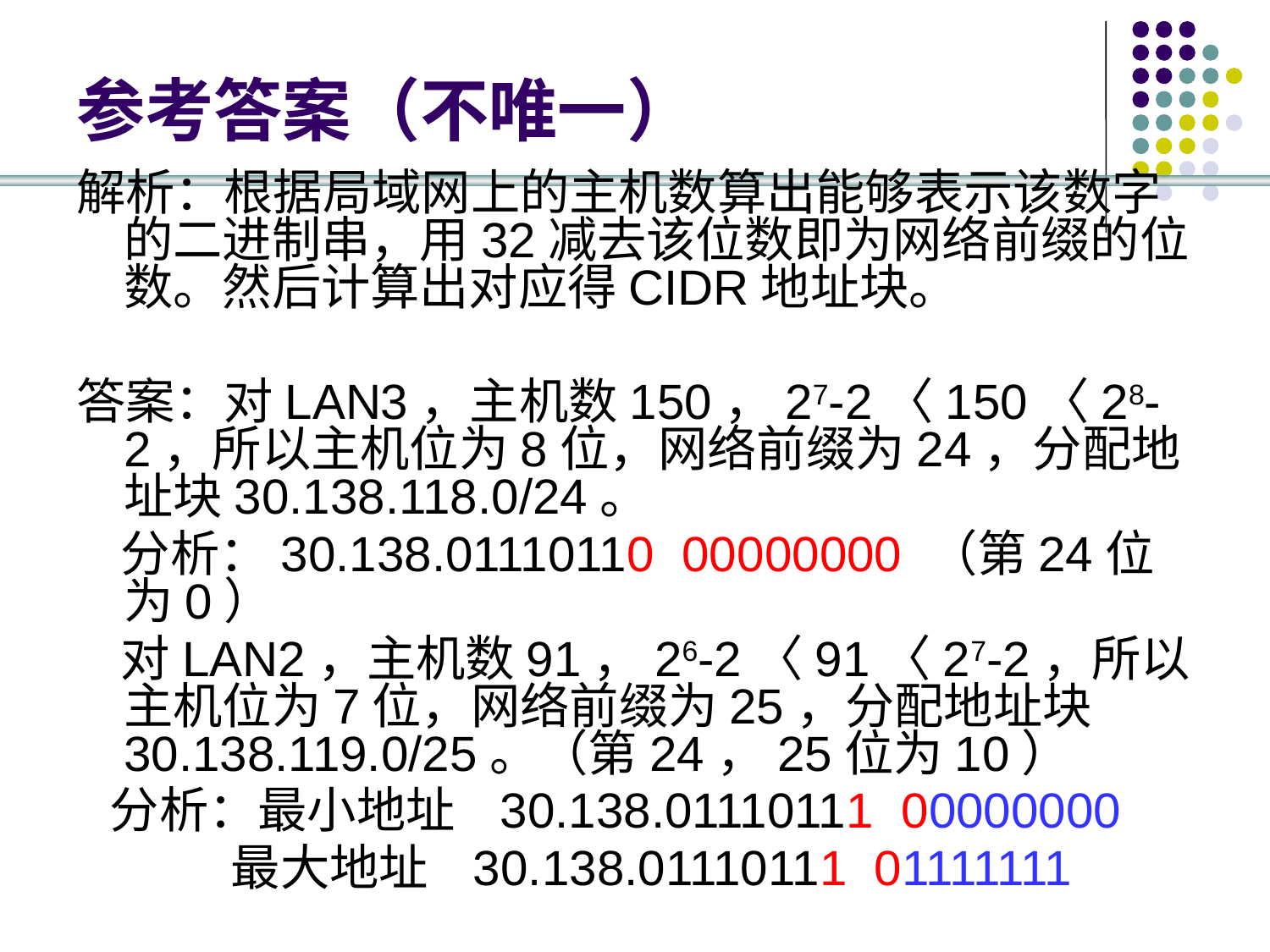

# 参考答案（不唯一）
解析：根据局域网上的主机数算出能够表示该数字的二进制串，用32减去该位数即为网络前缀的位数。然后计算出对应得CIDR地址块。

答案：对LAN3，主机数150，27-2〈150〈28-2，所以主机位为8位，网络前缀为24，分配地址块30.138.118.0/24。
   分析：30.138.01110110  00000000 （第24位为0）
   对LAN2，主机数91，26-2〈91〈27-2，所以主机位为7位，网络前缀为25，分配地址块30.138.119.0/25。（第24，25位为10）
  分析：最小地址   30.138.01110111  00000000
             最大地址   30.138.01110111  01111111